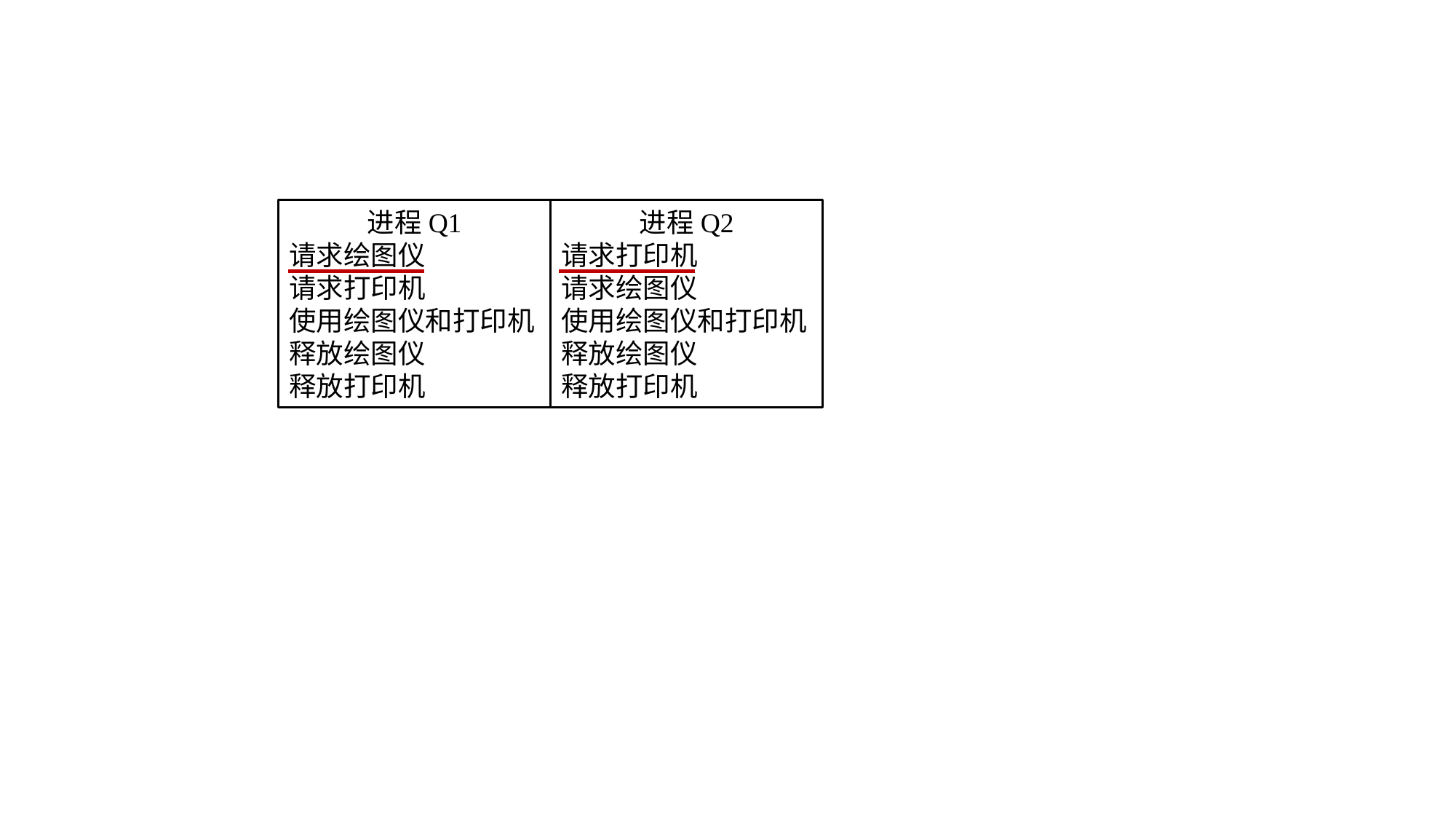

进程Q1
请求绘图仪
请求打印机
使用绘图仪和打印机
释放绘图仪
释放打印机
进程Q2
请求打印机
请求绘图仪
使用绘图仪和打印机
释放绘图仪
释放打印机